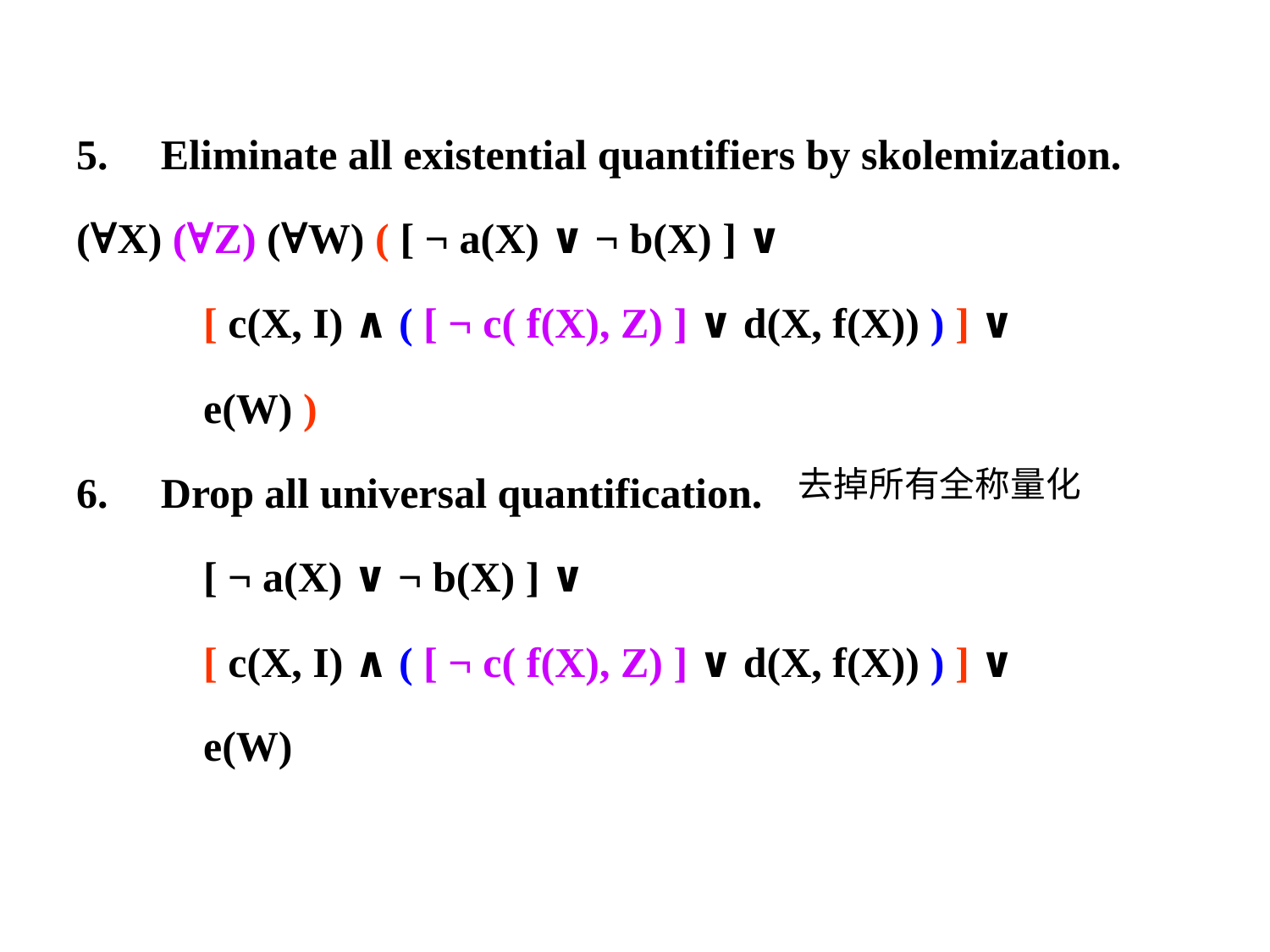

Eliminate all existential quantifiers by skolemization.
(∀X) (∀Z) (∀W) ( [ ¬ a(X) ∨ ¬ b(X) ] ∨
            [ c(X, I) ∧ ( [ ¬ c( f(X), Z) ] ∨ d(X, f(X)) ) ] ∨
            e(W) )
Drop all universal quantification.
            [ ¬ a(X) ∨ ¬ b(X) ] ∨
            [ c(X, I) ∧ ( [ ¬ c( f(X), Z) ] ∨ d(X, f(X)) ) ] ∨
            e(W)
去掉所有全称量化